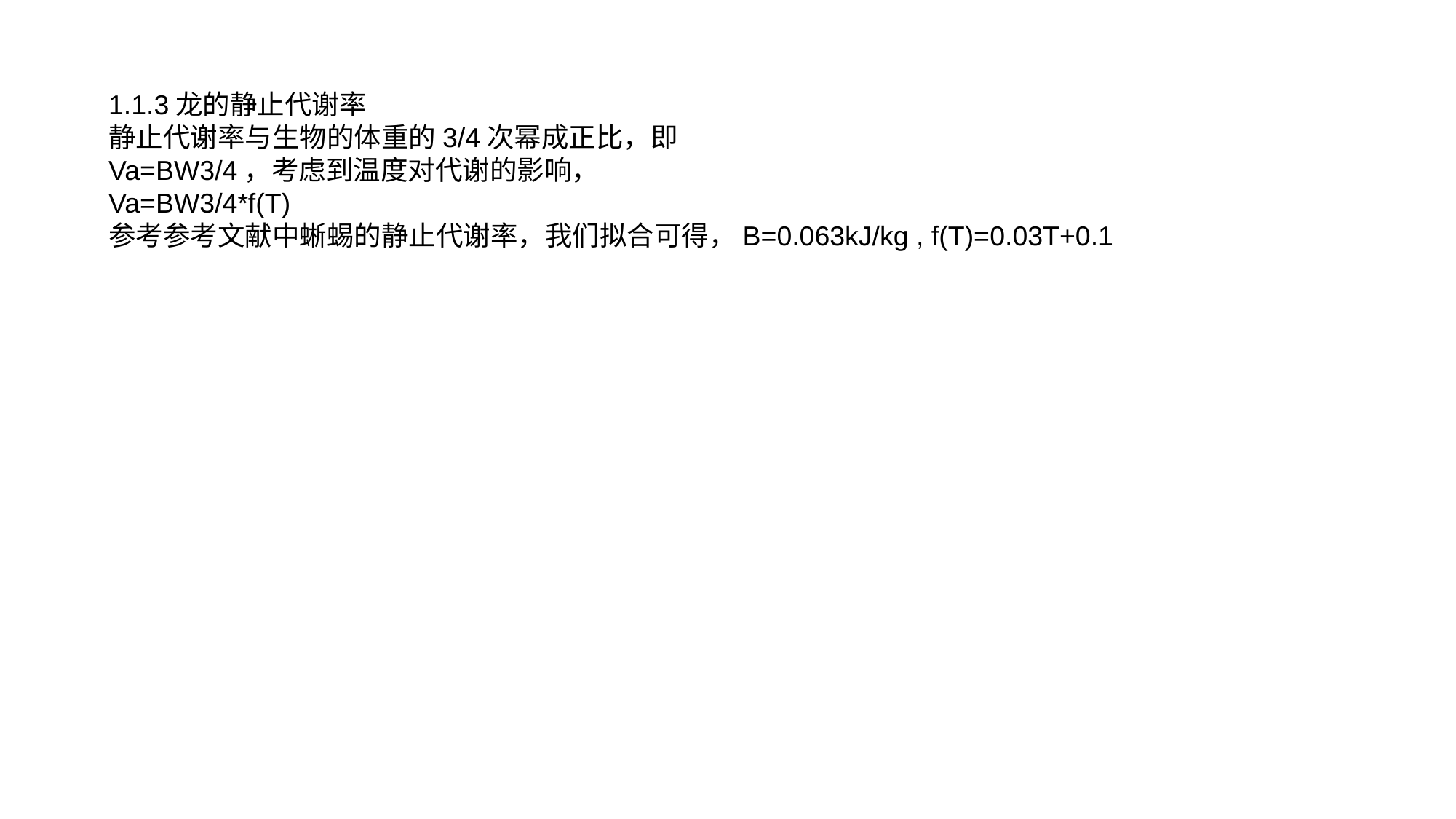

1.1.3龙的静止代谢率
静止代谢率与生物的体重的3/4次幂成正比，即
Va=BW3/4，考虑到温度对代谢的影响，
Va=BW3/4*f(T)
参考参考文献中蜥蜴的静止代谢率，我们拟合可得，B=0.063kJ/kg , f(T)=0.03T+0.1